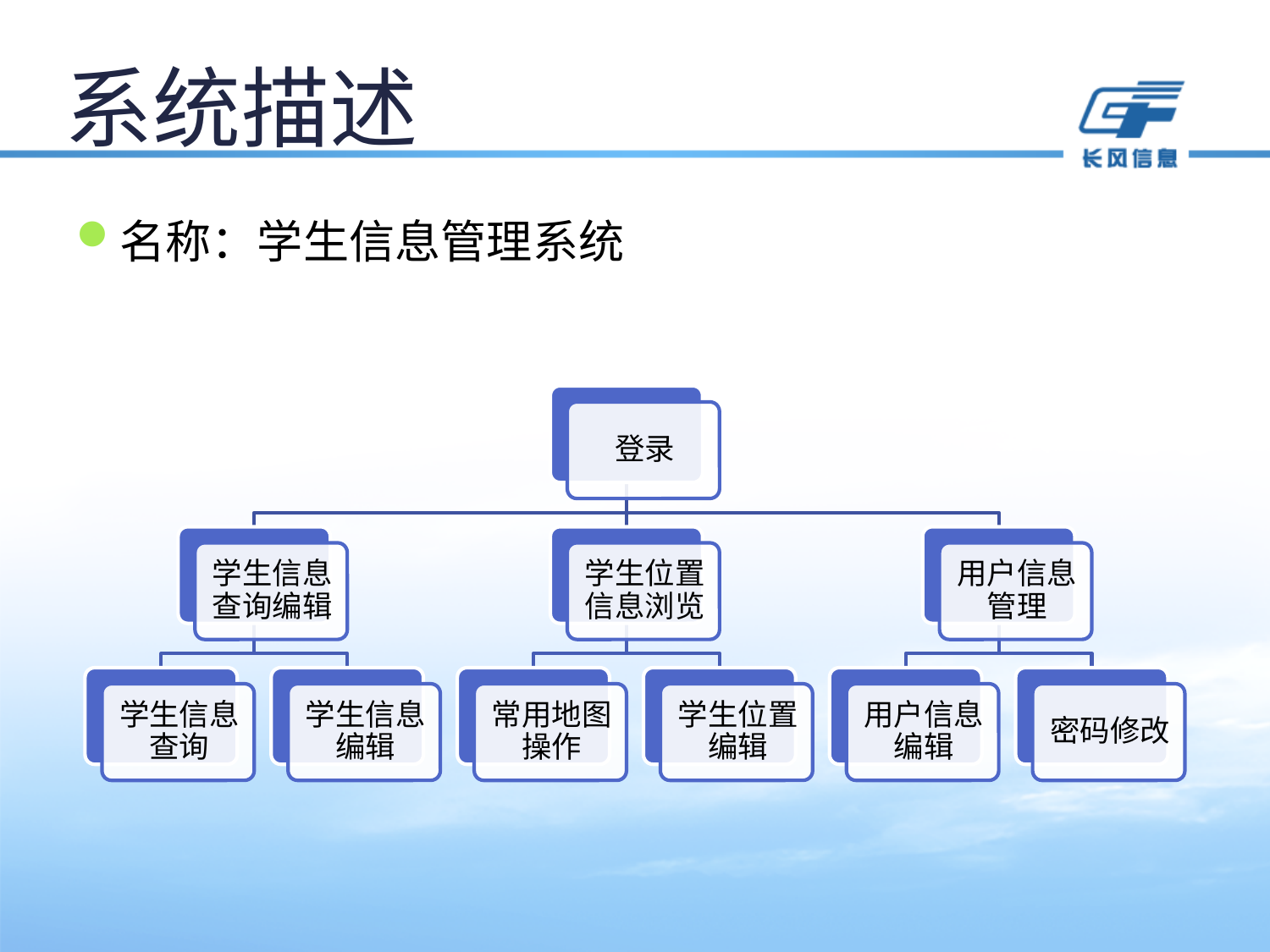

# 系统描述
名称：学生信息管理系统

登录
学生信息查询编辑
学生信息查询
学生信息编辑
学生位置信息浏览
常用地图操作
学生位置编辑
用户信息管理
用户信息编辑
密码修改